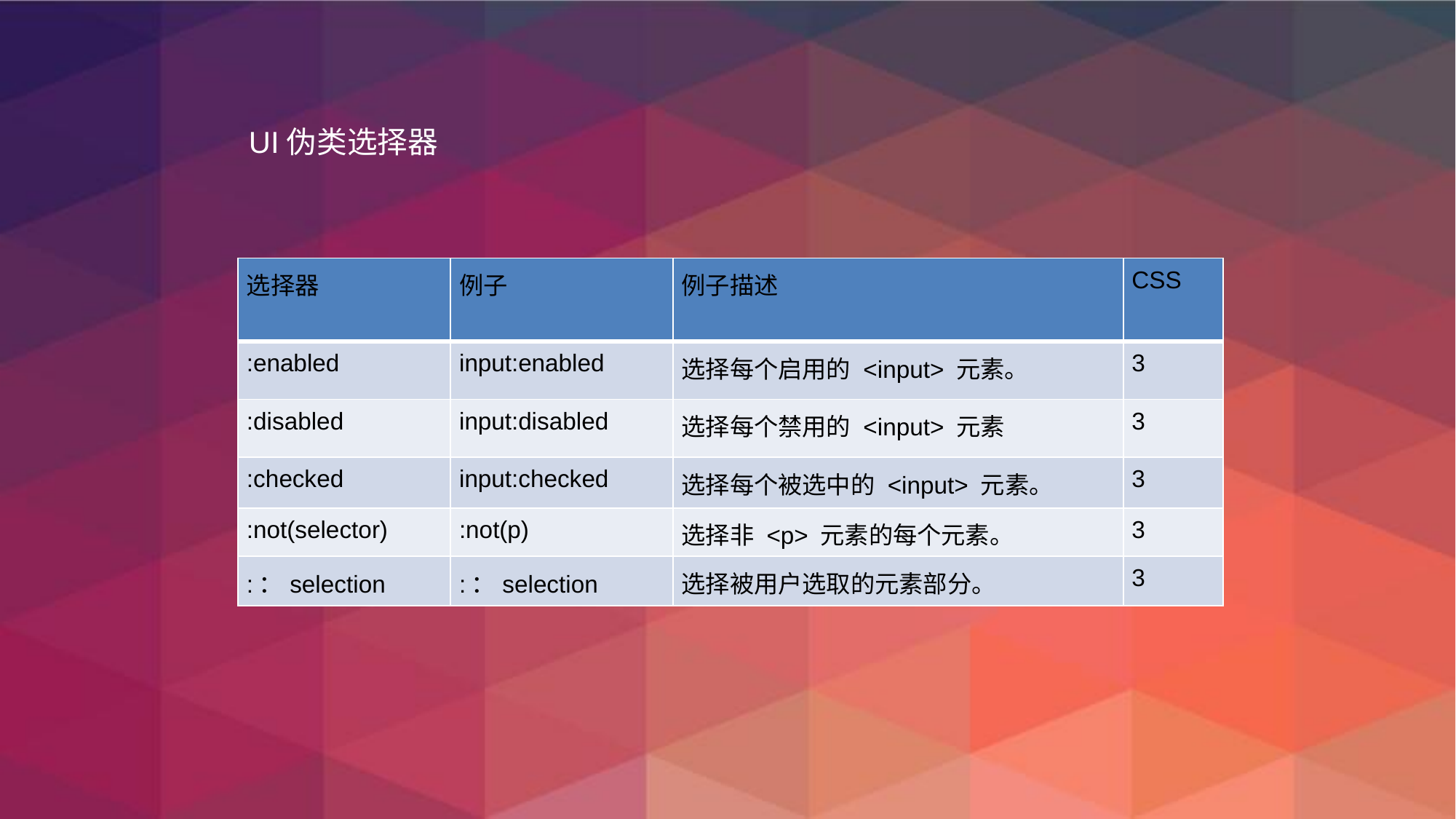

UI伪类选择器
| 选择器 | 例子 | 例子描述 | CSS |
| --- | --- | --- | --- |
| :enabled | input:enabled | 选择每个启用的 <input> 元素。 | 3 |
| :disabled | input:disabled | 选择每个禁用的 <input> 元素 | 3 |
| :checked | input:checked | 选择每个被选中的 <input> 元素。 | 3 |
| :not(selector) | :not(p) | 选择非 <p> 元素的每个元素。 | 3 |
| :：selection | :：selection | 选择被用户选取的元素部分。 | 3 |